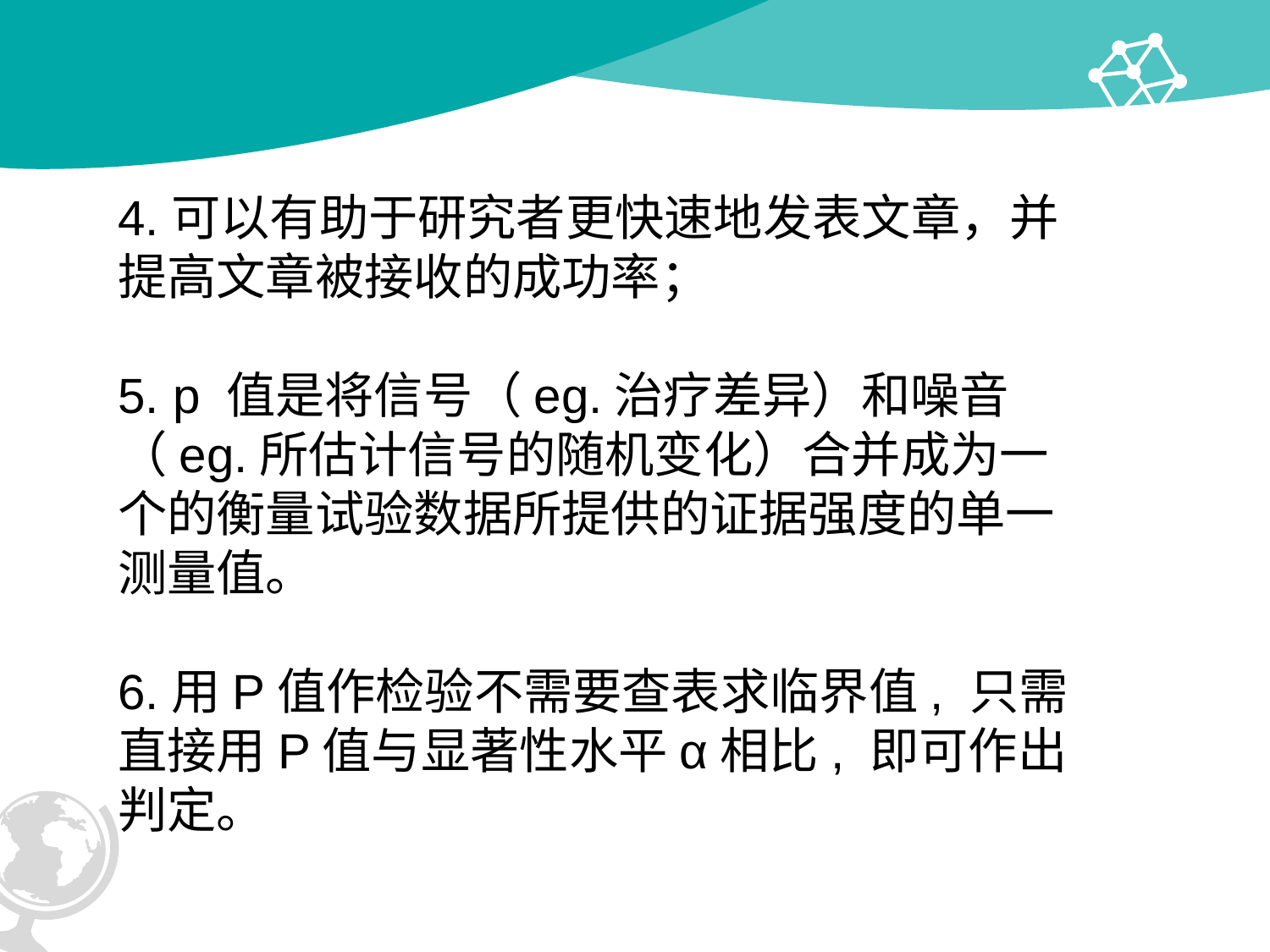

4.可以有助于研究者更快速地发表文章，并提高文章被接收的成功率；

5. p 值是将信号（eg.治疗差异）和噪音（eg.所估计信号的随机变化）合并成为一个的衡量试验数据所提供的证据强度的单一测量值。

6.用P值作检验不需要查表求临界值, 只需直接用P值与显著性水平α相比, 即可作出判定。